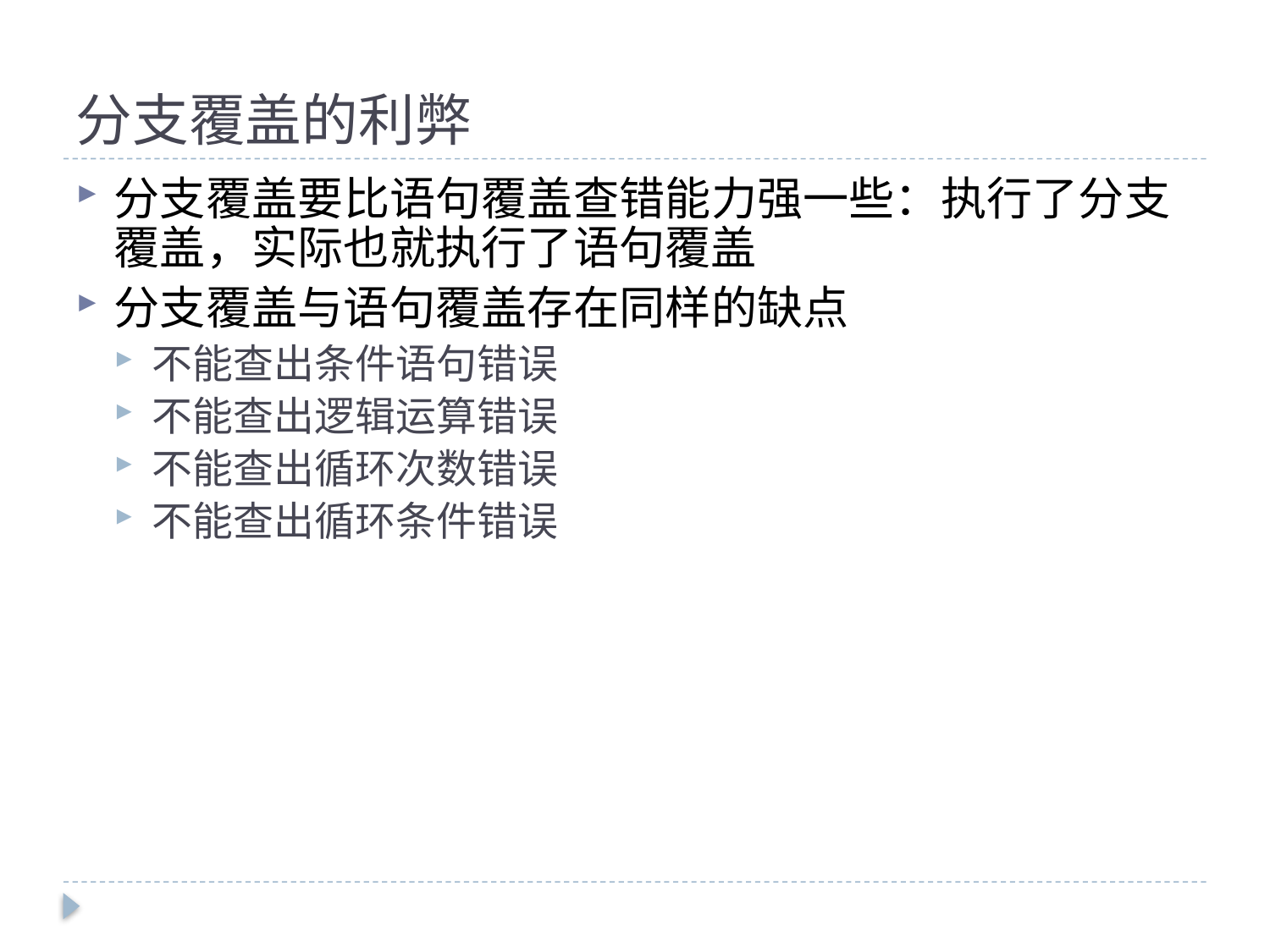

# 分支覆盖的利弊
分支覆盖要比语句覆盖查错能力强一些：执行了分支覆盖，实际也就执行了语句覆盖
分支覆盖与语句覆盖存在同样的缺点
不能查出条件语句错误
不能查出逻辑运算错误
不能查出循环次数错误
不能查出循环条件错误